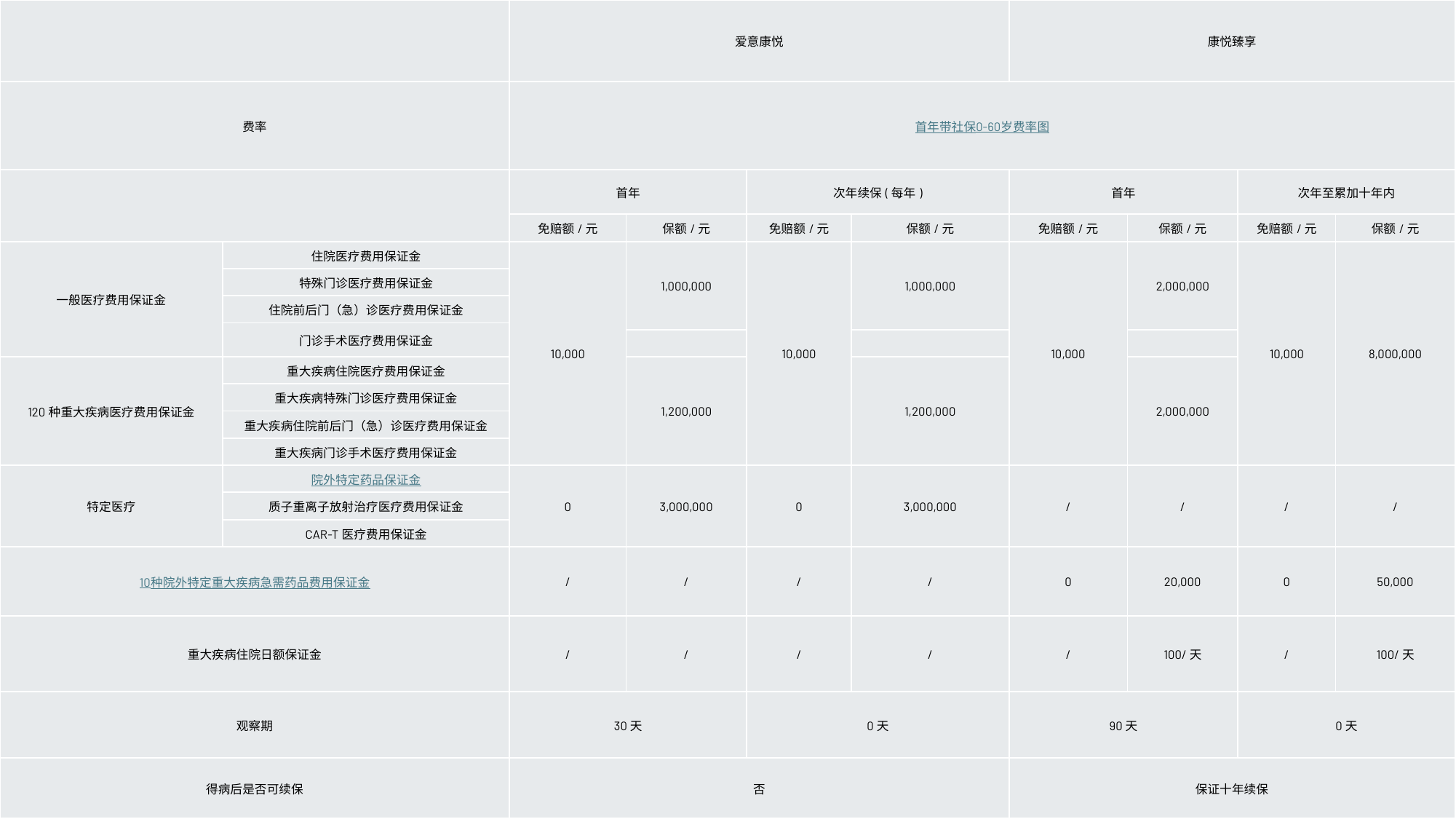

|  |  | 爱意康悦 |  |  |  | 康悦臻享 |  |  |  |
| --- | --- | --- | --- | --- | --- | --- | --- | --- | --- |
| 费率 |  | 首年带社保0-60岁费率图 |  |  |  |  |  |  |  |
|  |  | 首年 |  | 次年续保(每年) |  | 首年 |  | 次年至累加十年内 |  |
|  |  | 免赔额/元 | 保额/元 | 免赔额/元 | 保额/元 | 免赔额/元 | 保额/元 | 免赔额/元 | 保额/元 |
| 一般医疗费用保证金 | 住院医疗费用保证金 | 10,000 | 1,000,000 | 10,000 | 1,000,000 | 10,000 | 2,000,000 | 10,000 | 8,000,000 |
|  | 特殊门诊医疗费用保证金 |  |  |  |  |  |  |  |  |
|  | 住院前后门（急）诊医疗费用保证金 |  |  |  |  |  |  |  |  |
|  | 门诊手术医疗费用保证金 |  |  |  |  |  |  |  |  |
|  |  |  |  |  |  |  |  |  |  |
| 120种重大疾病医疗费用保证金 | 重大疾病住院医疗费用保证金 |  | 1,200,000 |  | 1,200,000 |  | 2,000,000 |  |  |
|  | 重大疾病特殊门诊医疗费用保证金 |  |  |  |  |  |  |  |  |
|  | 重大疾病住院前后门（急）诊医疗费用保证金 |  |  |  |  |  |  |  |  |
|  | 重大疾病门诊手术医疗费用保证金 |  |  |  |  |  |  |  |  |
| 特定医疗 | 院外特定药品保证金 | 0 | 3,000,000 | 0 | 3,000,000 | / | / | / | / |
|  | 质子重离子放射治疗医疗费用保证金 |  |  |  |  |  |  |  |  |
|  | CAR-T医疗费用保证金 |  |  |  |  |  |  |  |  |
| 10种院外特定重大疾病急需药品费用保证金 |  | / | / | / | / | 0 | 20,000 | 0 | 50,000 |
| 重大疾病住院日额保证金 |  | / | / | / | / | / | 100/天 | / | 100/天 |
| 观察期 |  | 30天 |  | 0天 |  | 90天 |  | 0天 |  |
| 得病后是否可续保 |  | 否 |  |  |  | 保证十年续保 |  |  |  |
#